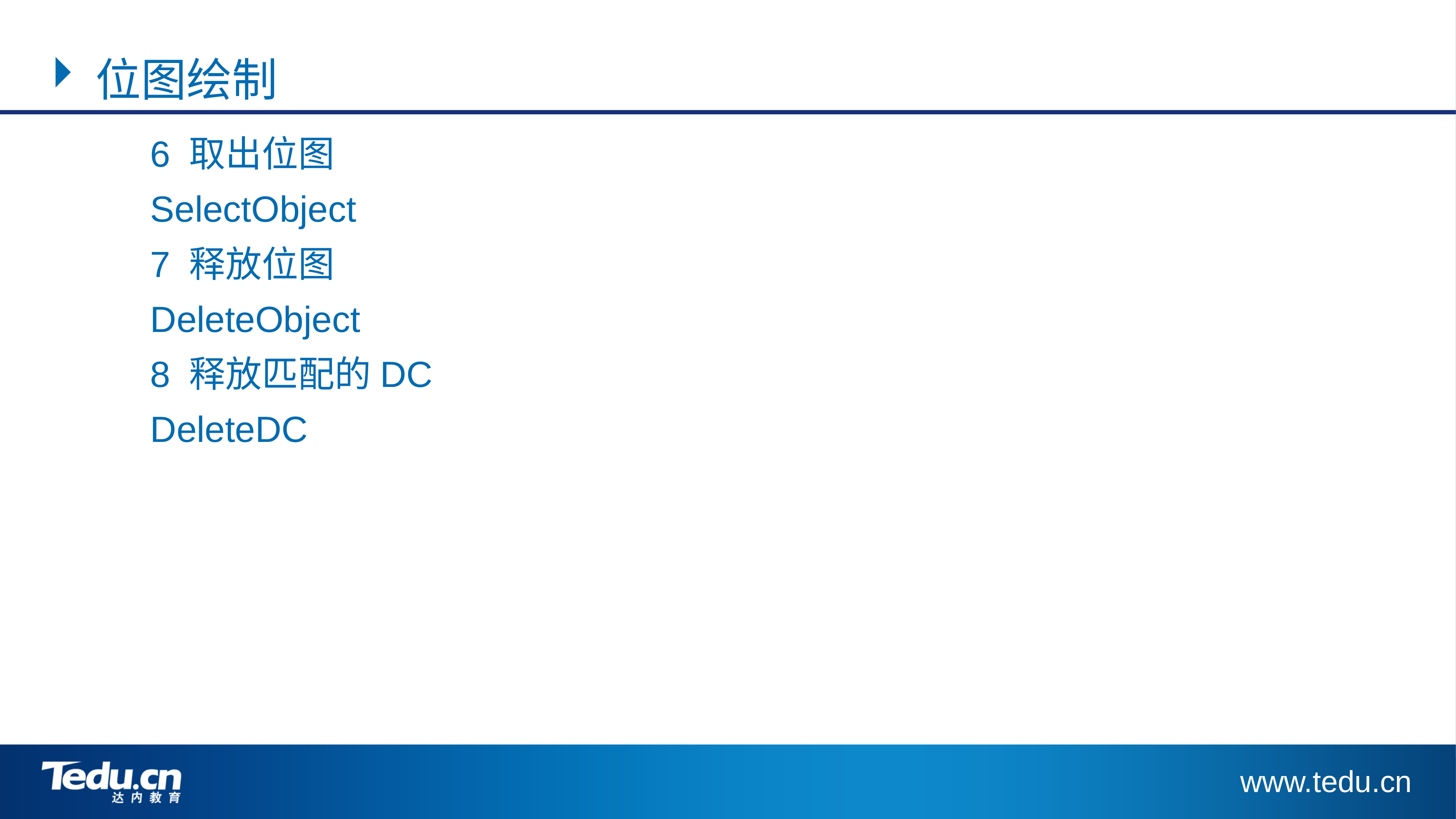

位图绘制
	6 取出位图
	SelectObject
	7 释放位图
	DeleteObject
	8 释放匹配的DC
	DeleteDC